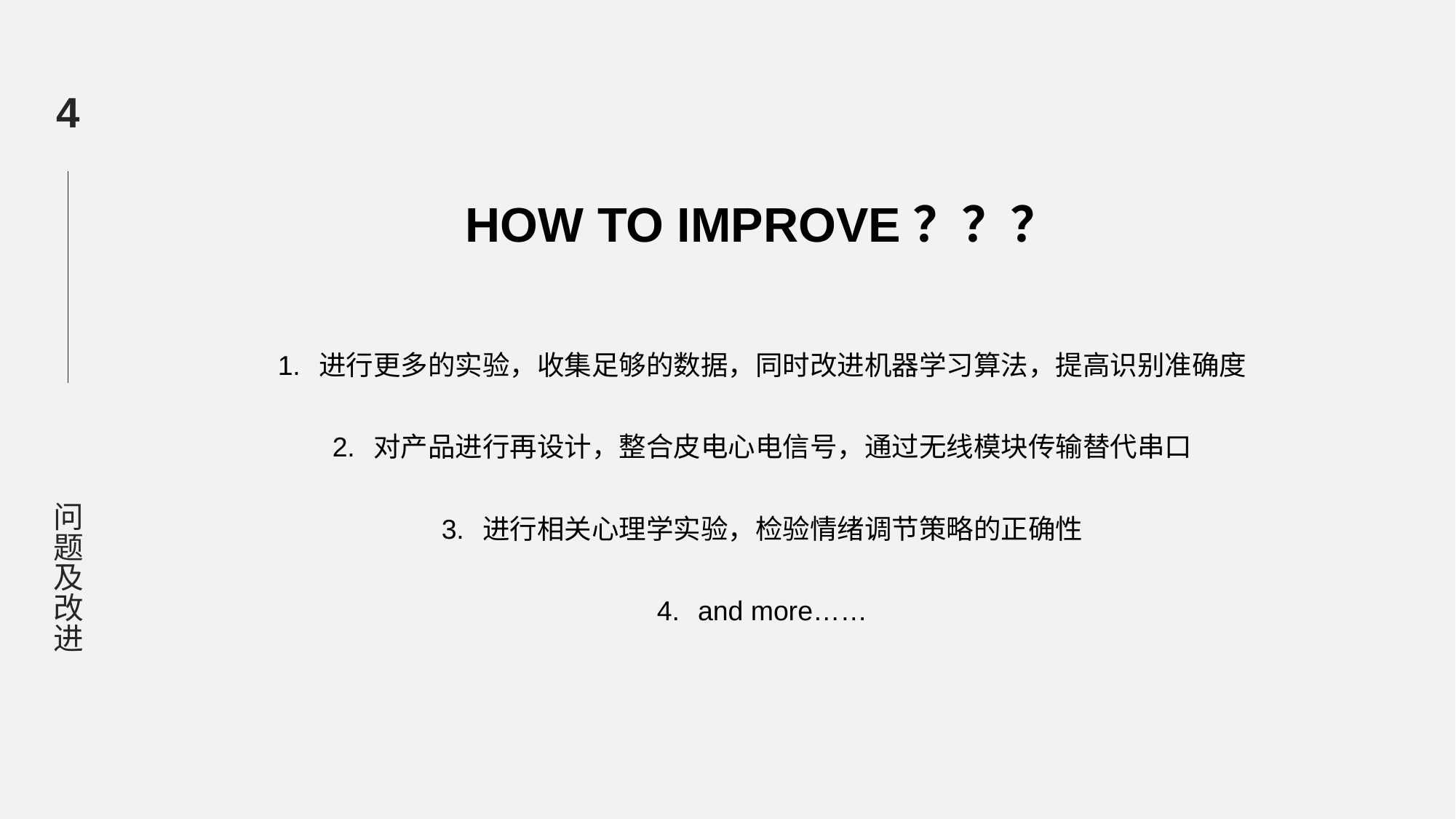

4
HOW TO IMPROVE？？？
进行更多的实验，收集足够的数据，同时改进机器学习算法，提高识别准确度
对产品进行再设计，整合皮电心电信号，通过无线模块传输替代串口
进行相关心理学实验，检验情绪调节策略的正确性
and more……
问题及改进